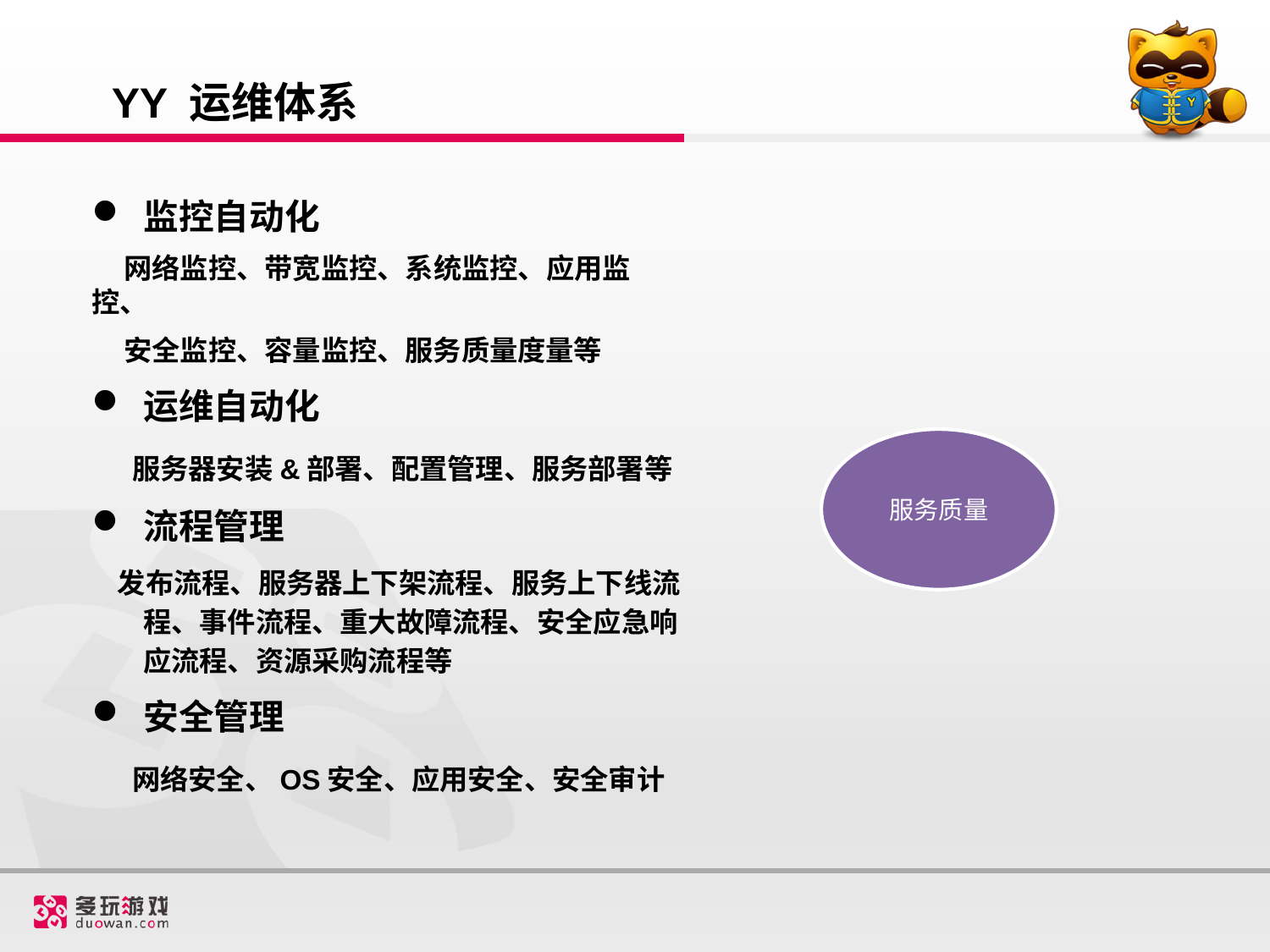

YY 运维体系
 监控自动化
    网络监控、带宽监控、系统监控、应用监控、
    安全监控、容量监控、服务质量度量等
 运维自动化
    服务器安装&部署、配置管理、服务部署等
 流程管理
   发布流程、服务器上下架流程、服务上下线流程、事件流程、重大故障流程、安全应急响应流程、资源采购流程等
 安全管理
    网络安全、OS安全、应用安全、安全审计

服务质量
监控自动化
运维自动化
流程管理
安全管理